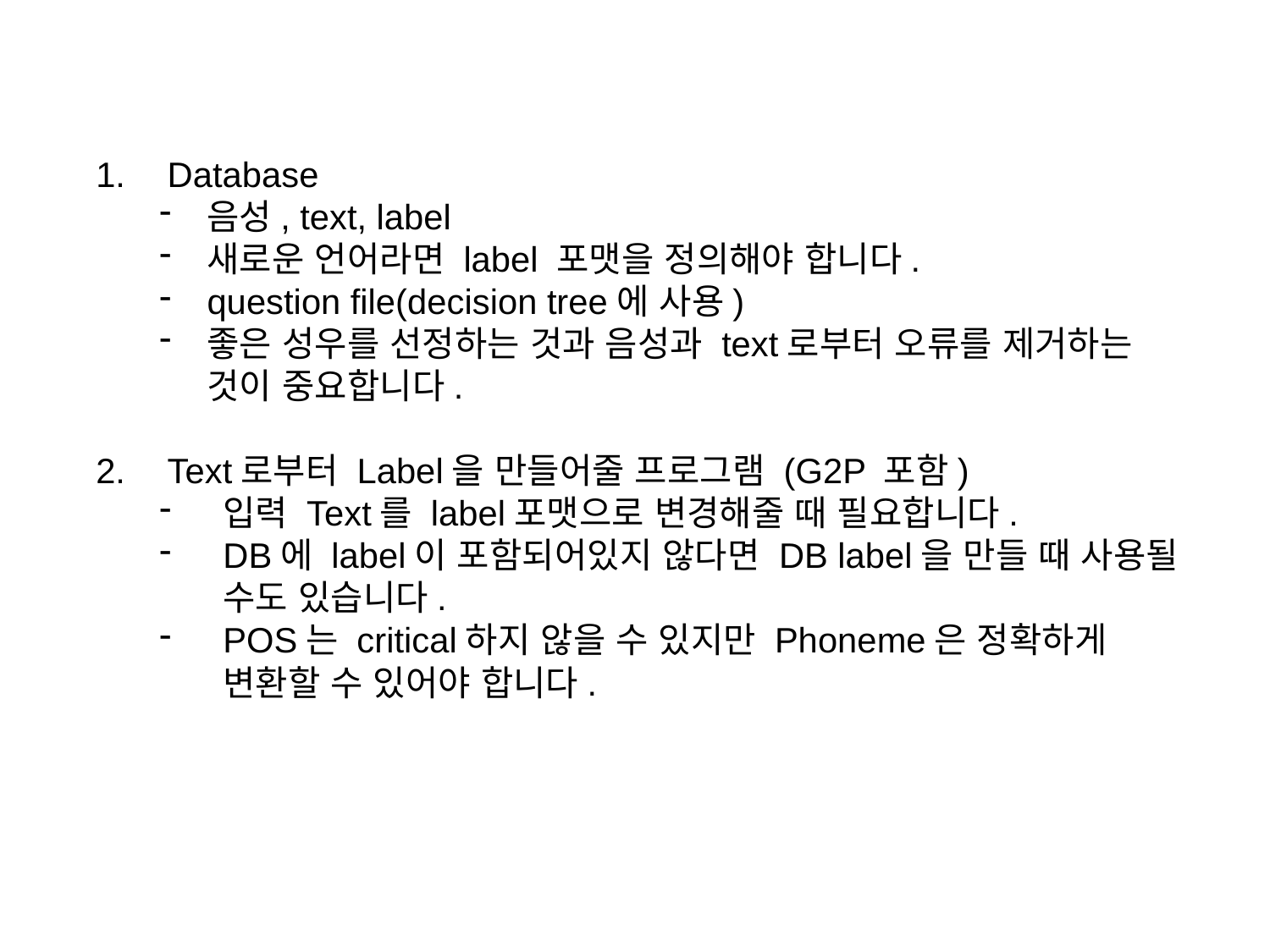

Database
음성, text, label
새로운 언어라면 label 포맷을 정의해야 합니다.
question file(decision tree에 사용)
좋은 성우를 선정하는 것과 음성과 text로부터 오류를 제거하는 것이 중요합니다.

Text로부터 Label을 만들어줄 프로그램 (G2P 포함)
입력 Text를 label포맷으로 변경해줄 때 필요합니다.
DB에 label이 포함되어있지 않다면 DB label을 만들 때 사용될 수도 있습니다.
POS는 critical하지 않을 수 있지만 Phoneme은 정확하게 변환할 수 있어야 합니다.